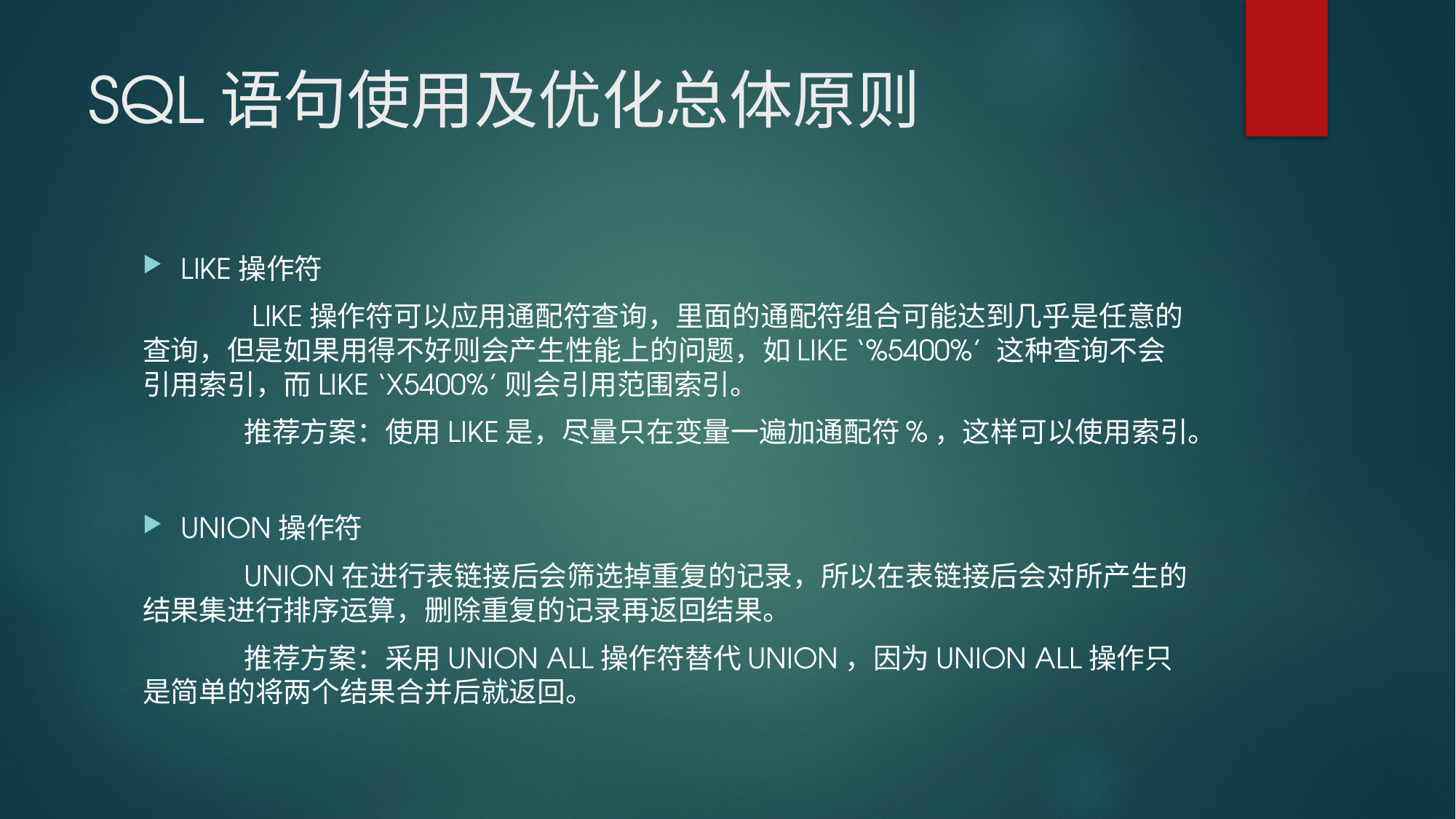

# SQL语句使用及优化总体原则
LIKE操作符
	 LIKE操作符可以应用通配符查询，里面的通配符组合可能达到几乎是任意的查询，但是如果用得不好则会产生性能上的问题，如LIKE ‘%5400%’ 这种查询不会引用索引，而LIKE ‘X5400%’则会引用范围索引。
	推荐方案：使用LIKE是，尽量只在变量一遍加通配符%，这样可以使用索引。

UNION操作符
	UNION在进行表链接后会筛选掉重复的记录，所以在表链接后会对所产生的结果集进行排序运算，删除重复的记录再返回结果。
	推荐方案：采用UNION ALL操作符替代UNION，因为UNION ALL操作只是简单的将两个结果合并后就返回。